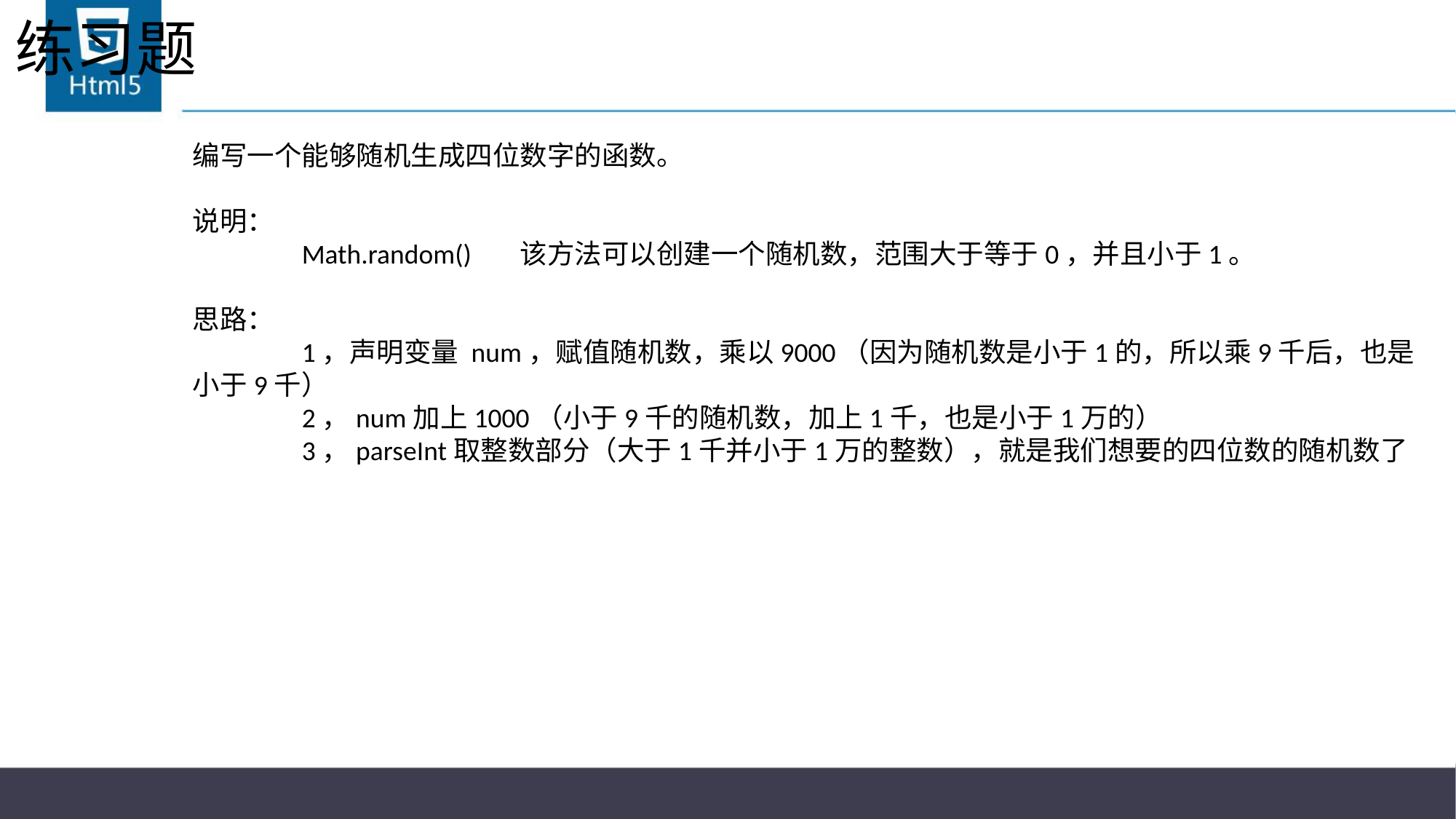

# 练习题
编写一个能够随机生成四位数字的函数。

说明：
	Math.random()	该方法可以创建一个随机数，范围大于等于0，并且小于1。

思路：
	1，声明变量 num，赋值随机数，乘以9000（因为随机数是小于1的，所以乘9千后，也是小于9千）
	2，num加上1000（小于9千的随机数，加上1千，也是小于1万的）
	3，parseInt取整数部分（大于1千并小于1万的整数），就是我们想要的四位数的随机数了